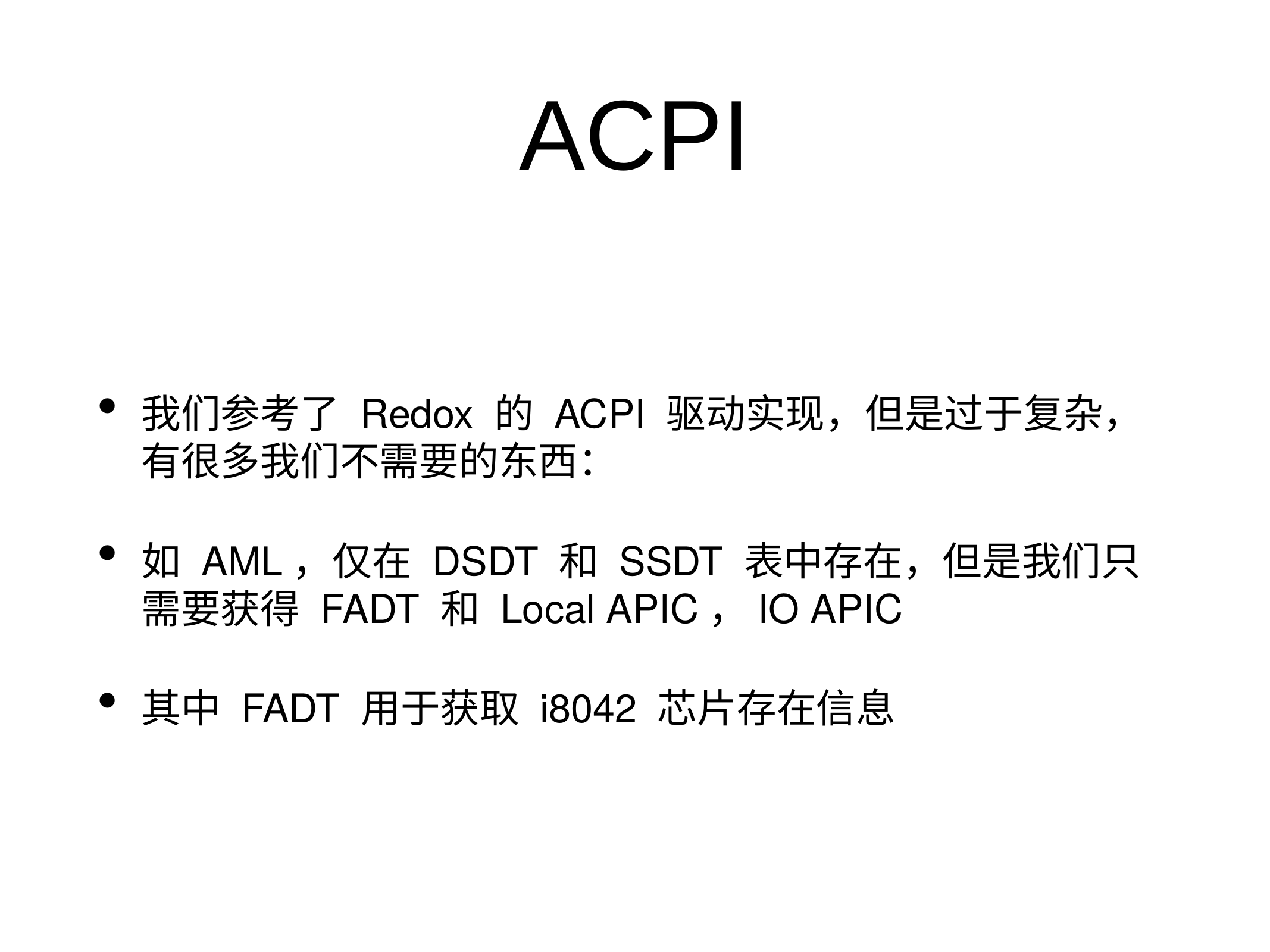

# ACPI
我们参考了 Redox 的 ACPI 驱动实现，但是过于复杂，有很多我们不需要的东西：
如 AML，仅在 DSDT 和 SSDT 表中存在，但是我们只需要获得 FADT 和 Local APIC，IO APIC
其中 FADT 用于获取 i8042 芯片存在信息
7